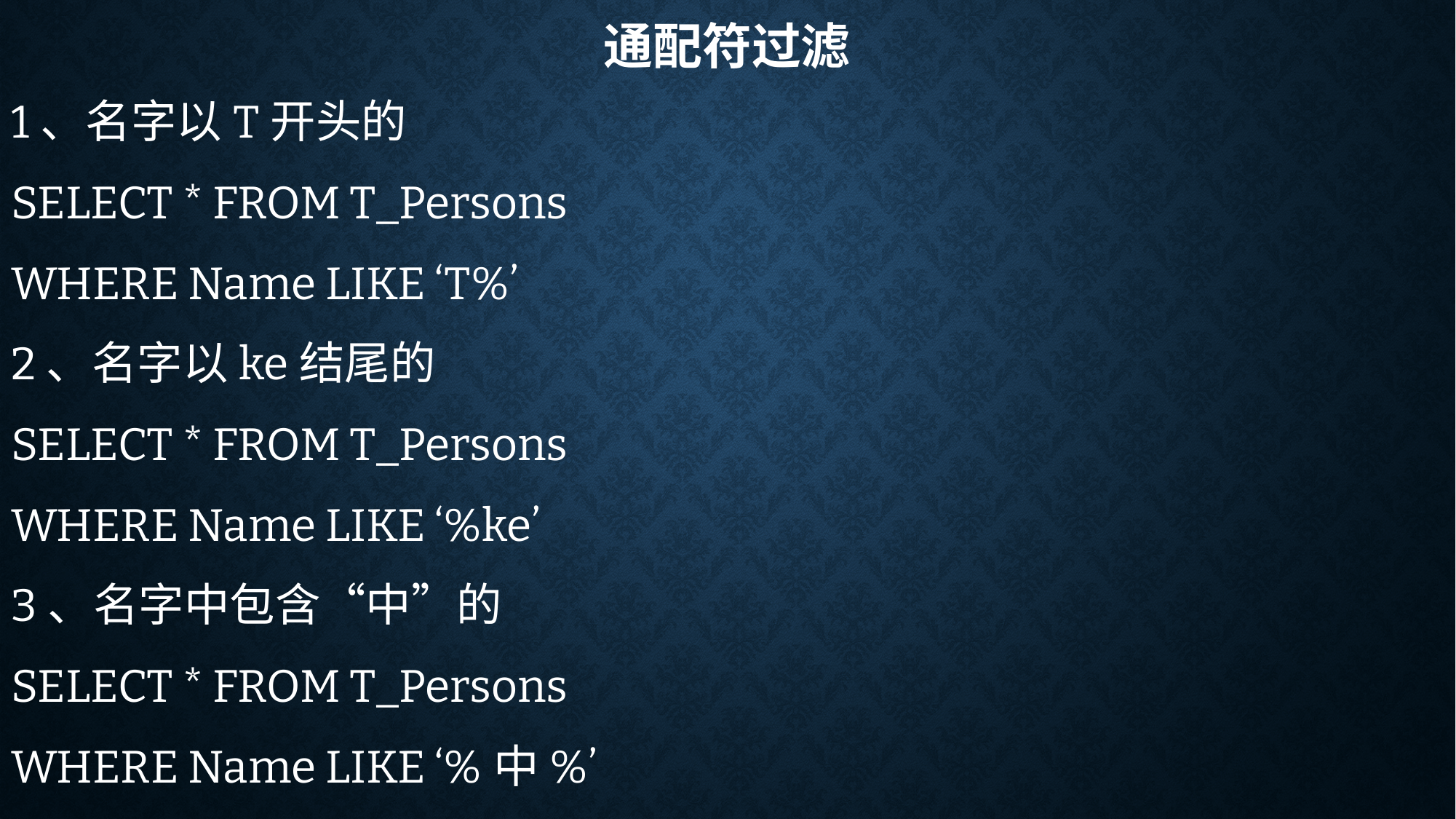

# 通配符过滤
1、名字以T开头的
SELECT * FROM T_Persons
WHERE Name LIKE ‘T%’
2、名字以ke结尾的
SELECT * FROM T_Persons
WHERE Name LIKE ‘%ke’
3、名字中包含“中”的
SELECT * FROM T_Persons
WHERE Name LIKE ‘%中%’